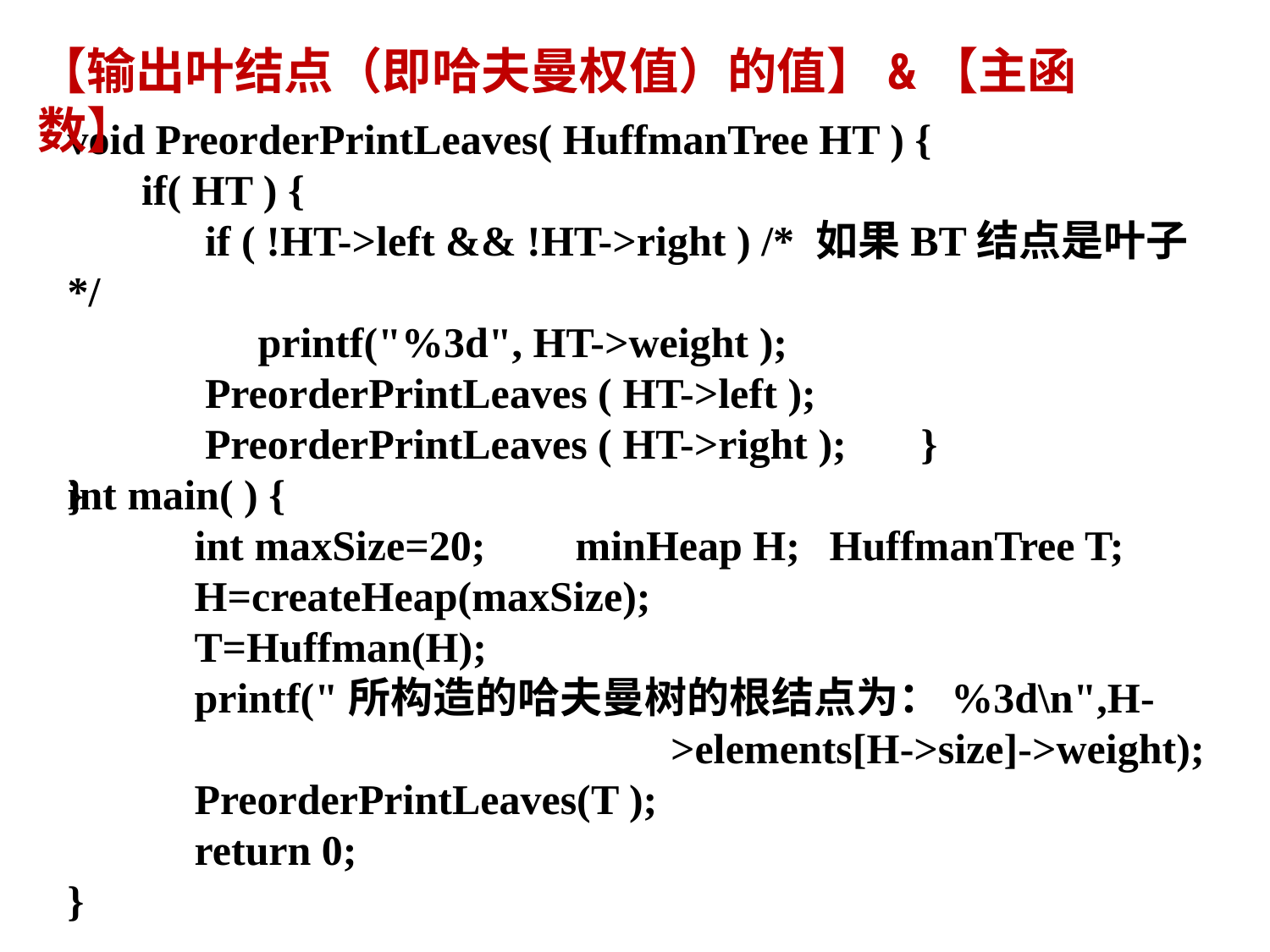

【输出叶结点（即哈夫曼权值）的值】&【主函数】
void PreorderPrintLeaves( HuffmanTree HT ) {
       if( HT ) {
             if ( !HT->left && !HT->right ) /* 如果BT结点是叶子 */
                  printf("%3d", HT->weight );
             PreorderPrintLeaves ( HT->left );
             PreorderPrintLeaves ( HT->right );       }
}
int main( ) {
	int maxSize=20;	minHeap H;	HuffmanTree T;
	H=createHeap(maxSize);
	T=Huffman(H);
	printf("所构造的哈夫曼树的根结点为：%3d\n",H-
                                                         >elements[H->size]->weight);
	PreorderPrintLeaves(T );
	return 0;
}